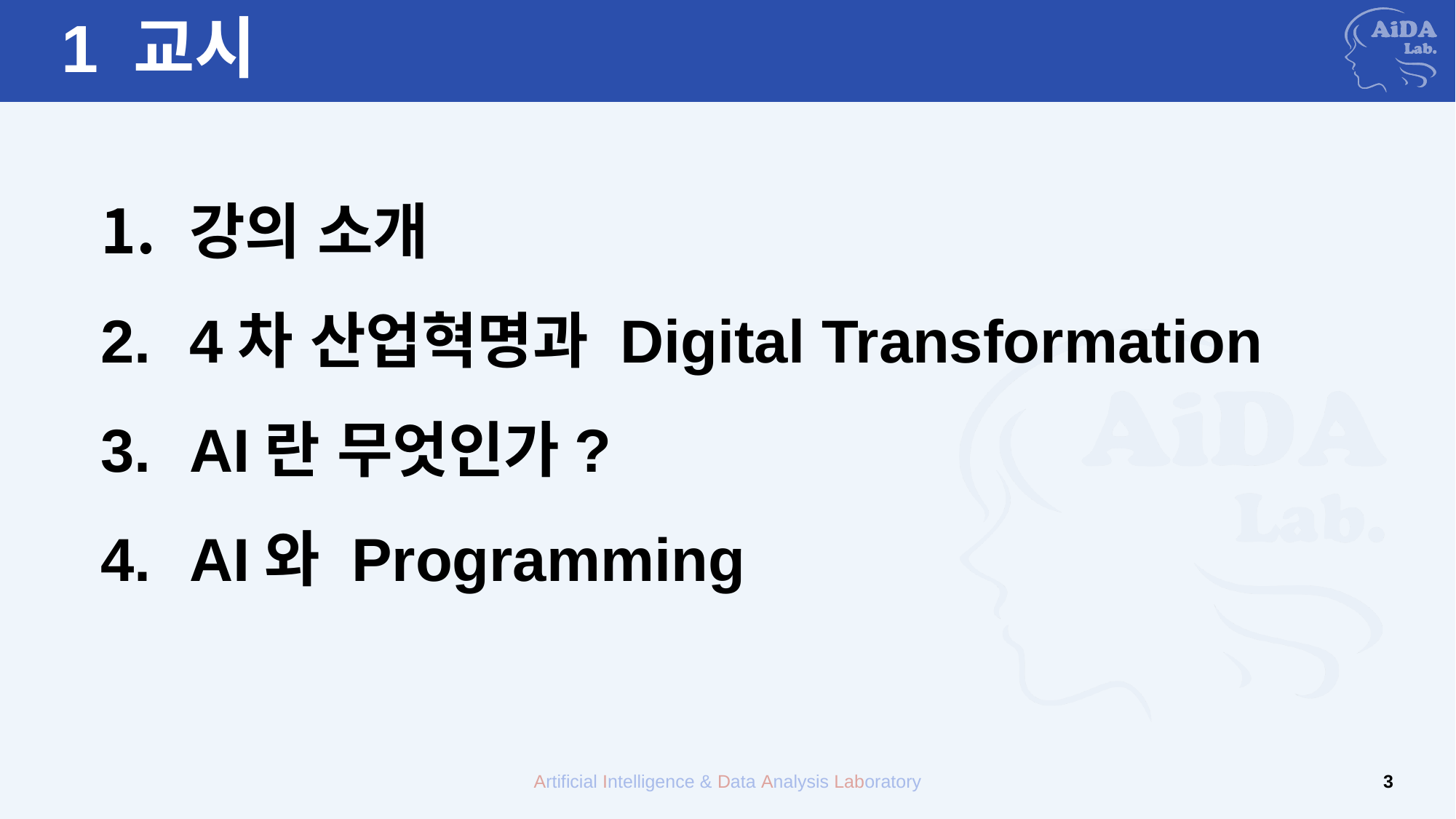

# 1 교시
강의 소개
4차 산업혁명과 Digital Transformation
AI란 무엇인가?
AI와 Programming
Artificial Intelligence & Data Analysis Laboratory
3